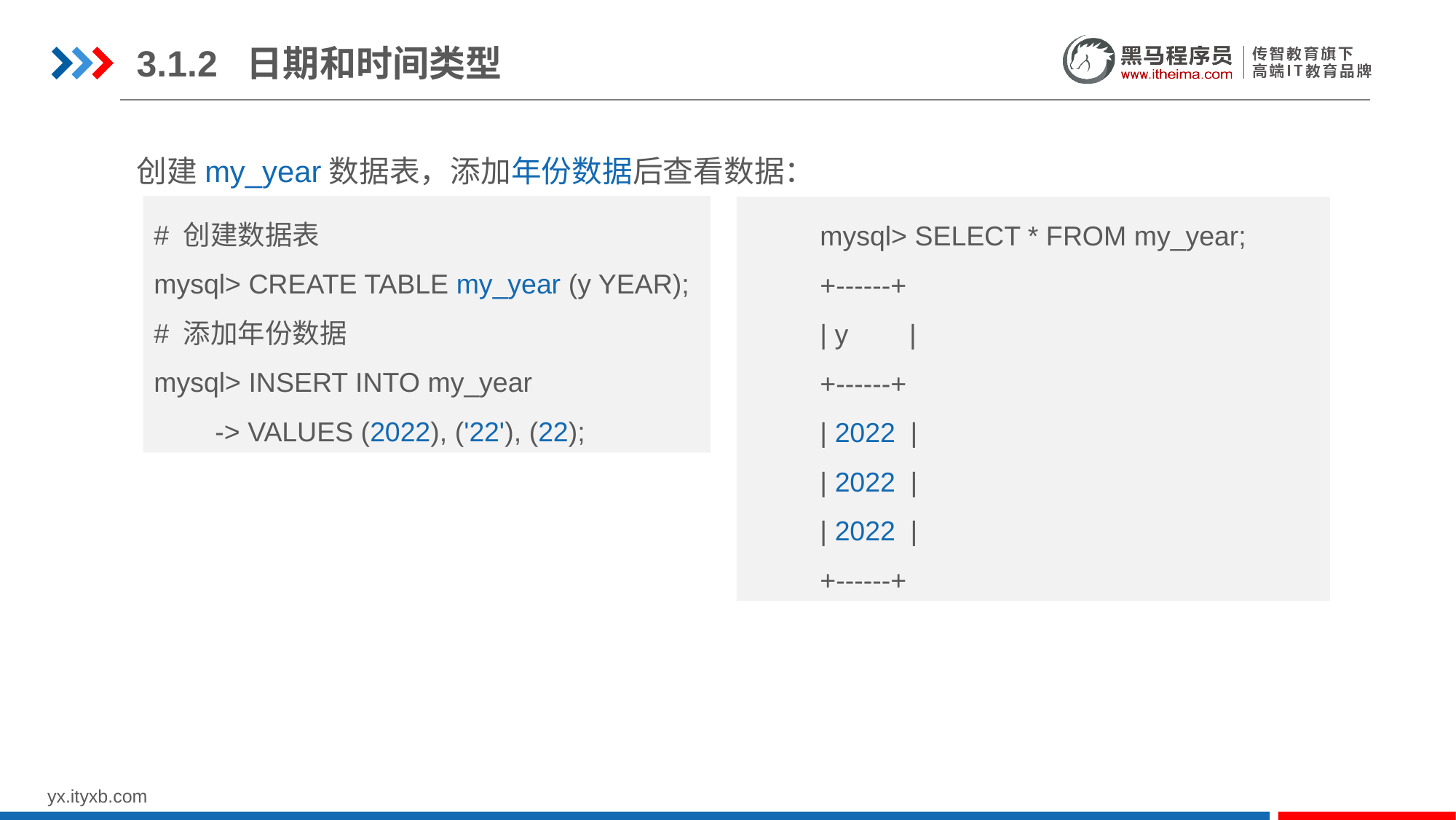

3.1.2  日期和时间类型
创建my_year数据表，添加年份数据后查看数据：
# 创建数据表
mysql> CREATE TABLE my_year (y YEAR);
# 添加年份数据
mysql> INSERT INTO my_year
        -> VALUES (2022), ('22'), (22);
mysql> SELECT * FROM my_year;
+------+
| y        |
+------+
| 2022  |
| 2022  |
| 2022  |
+------+